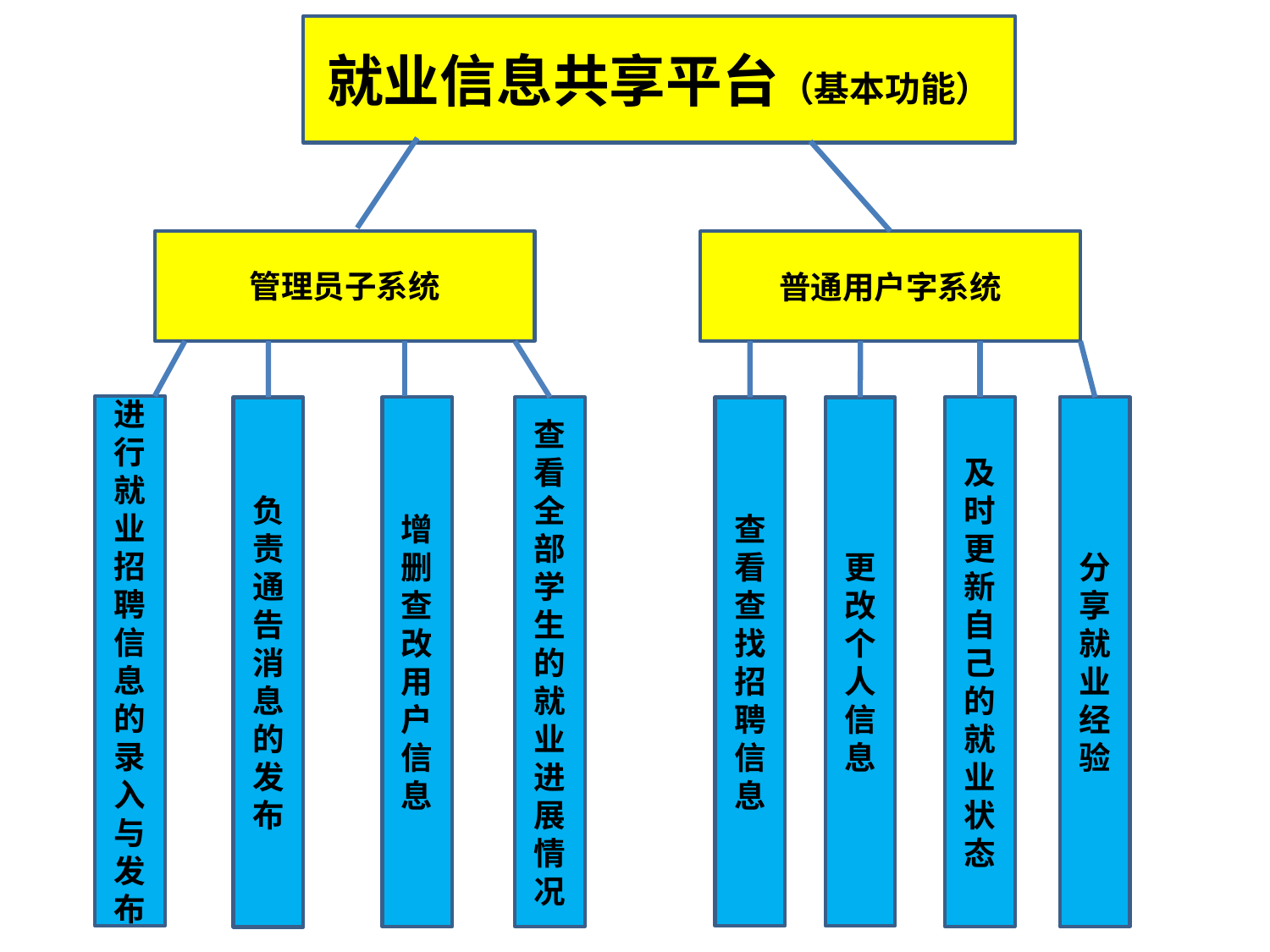

就业信息共享平台（基本功能）
管理员子系统
普通用户字系统
进行就业招聘信息的录入与发布
负责通告消息的发布
增删查改用户信息
查看全部学生的就业进展情况
查看查找招聘信息
更改个人信息
及时更新自己的就业状态
分享就业经验